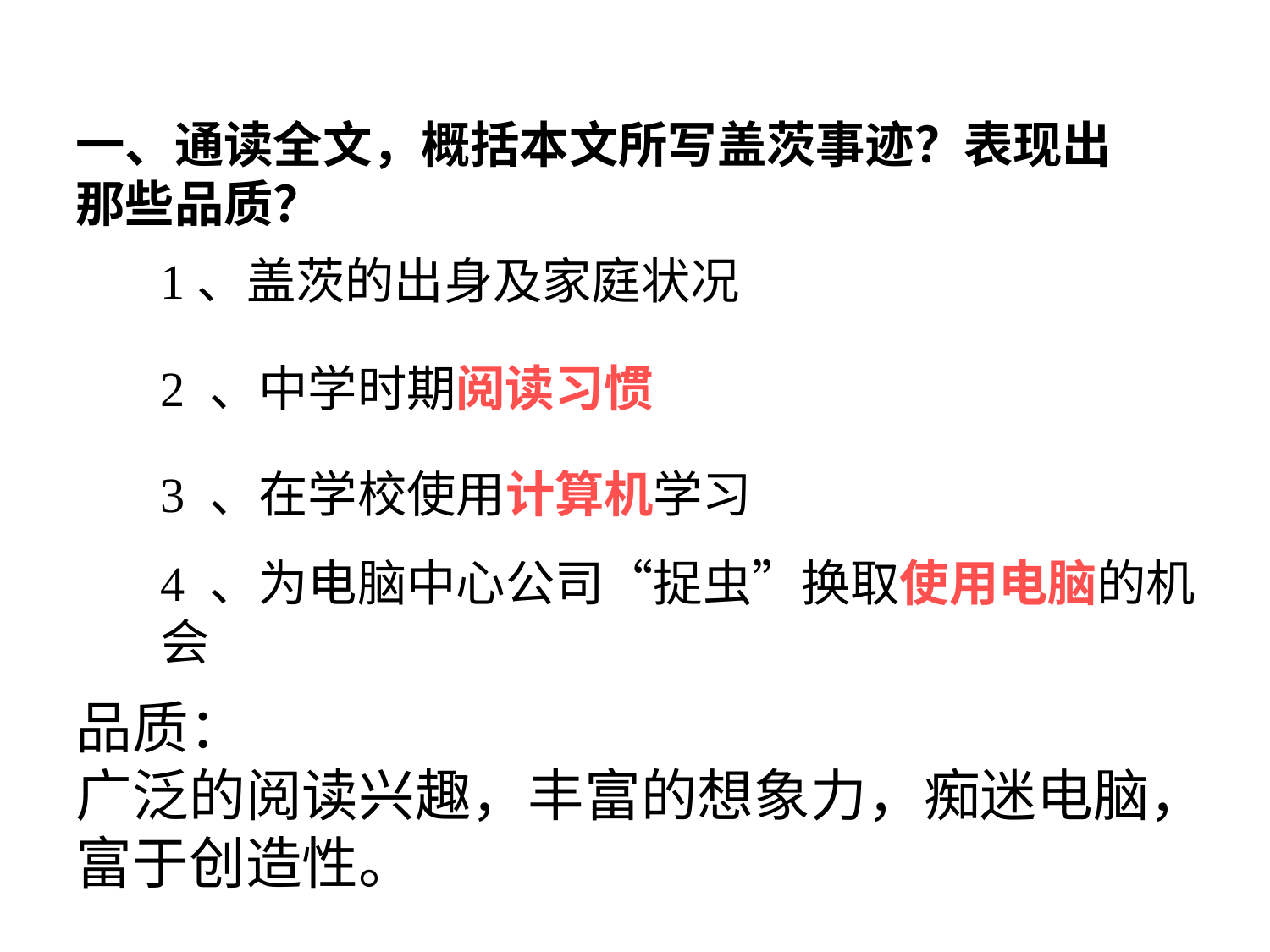

一、通读全文，概括本文所写盖茨事迹？表现出那些品质？
1、盖茨的出身及家庭状况
2 、中学时期阅读习惯
3 、在学校使用计算机学习
4 、为电脑中心公司“捉虫”换取使用电脑的机会
品质：
广泛的阅读兴趣，丰富的想象力，痴迷电脑，富于创造性。